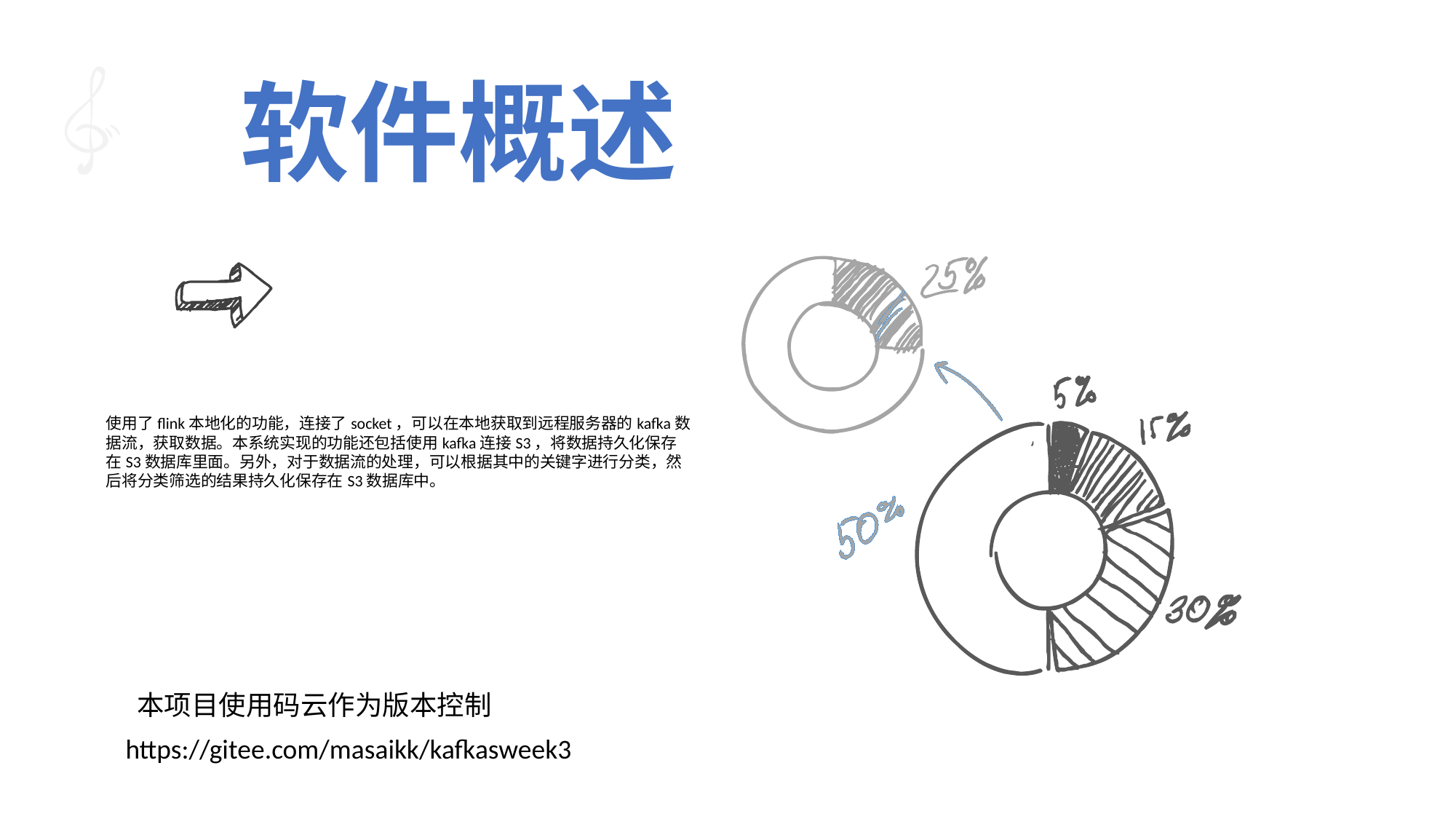

软件概述

添加你的小标题

使用了flink本地化的功能，连接了socket，可以在本地获取到远程服务器的kafka数据流，获取数据。本系统实现的功能还包括使用kafka连接S3，将数据持久化保存在S3数据库里面。另外，对于数据流的处理，可以根据其中的关键字进行分类，然后将分类筛选的结果持久化保存在S3数据库中。

本项目使用码云作为版本控制
https://gitee.com/masaikk/kafkasweek3